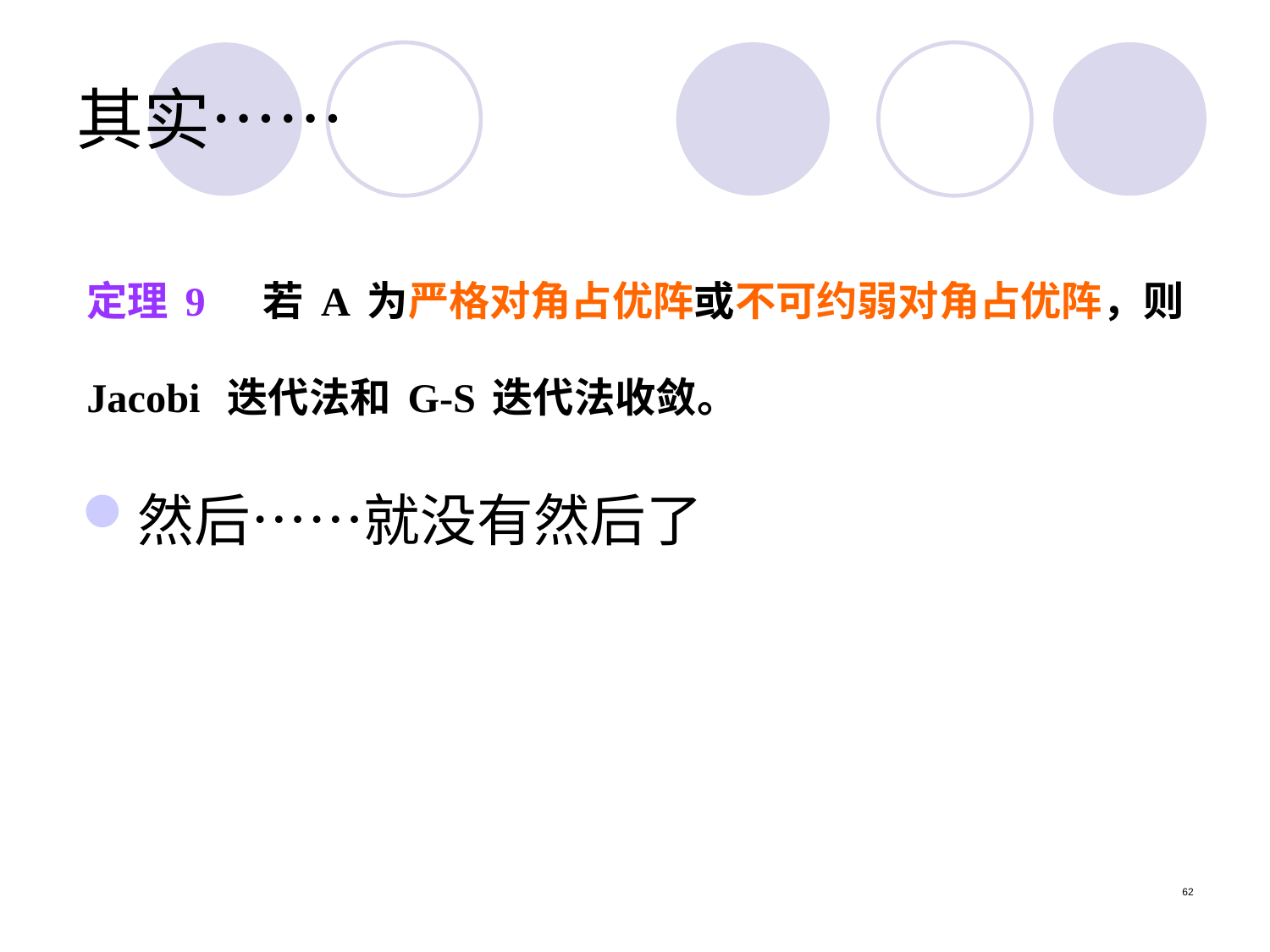

# 其实……
定理9    若A为严格对角占优阵或不可约弱对角占优阵，则Jacobi 迭代法和G-S迭代法收敛。

然后……就没有然后了
62